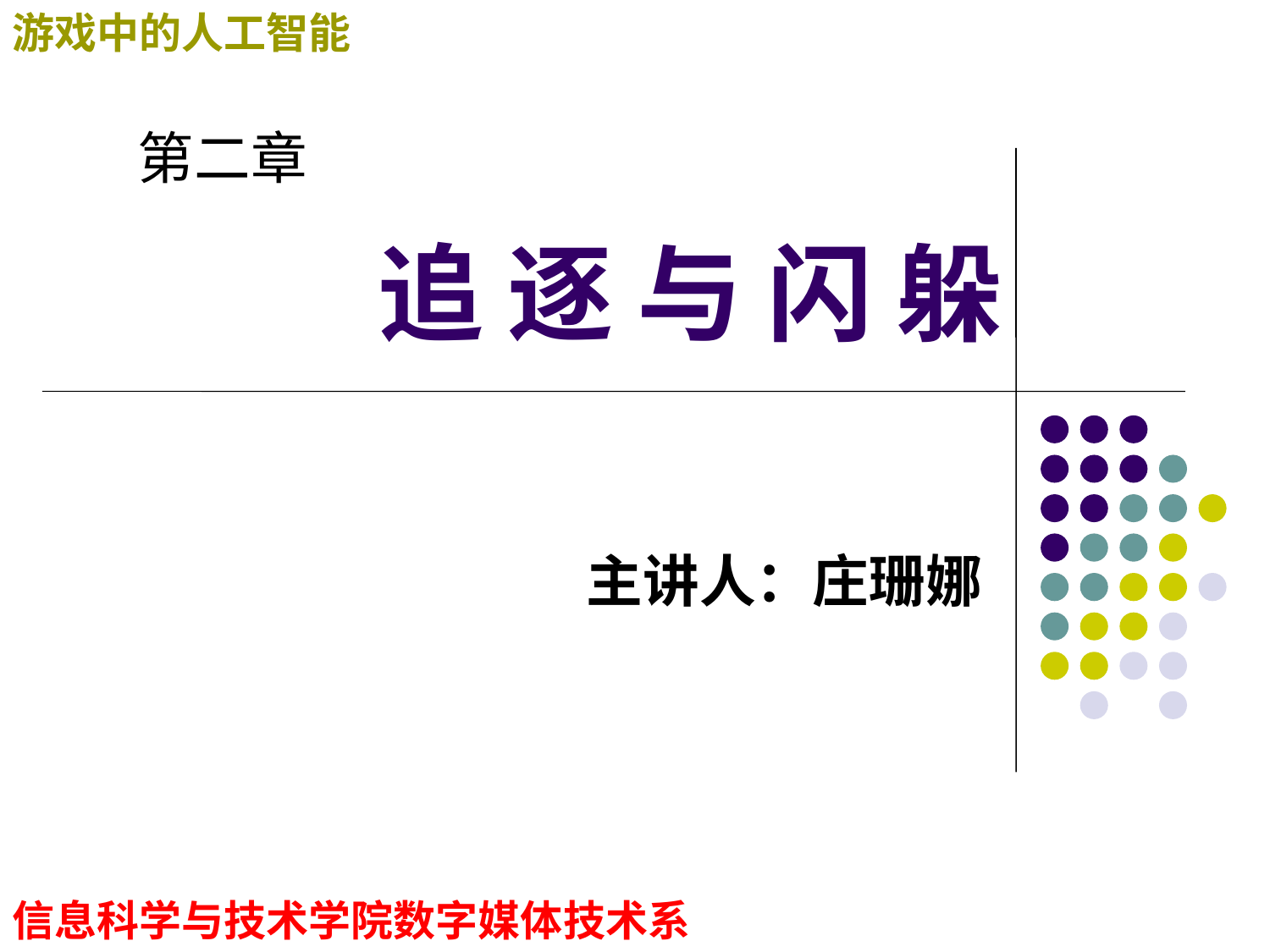

# 追 逐 与 闪 躲
第二章
主讲人：庄珊娜